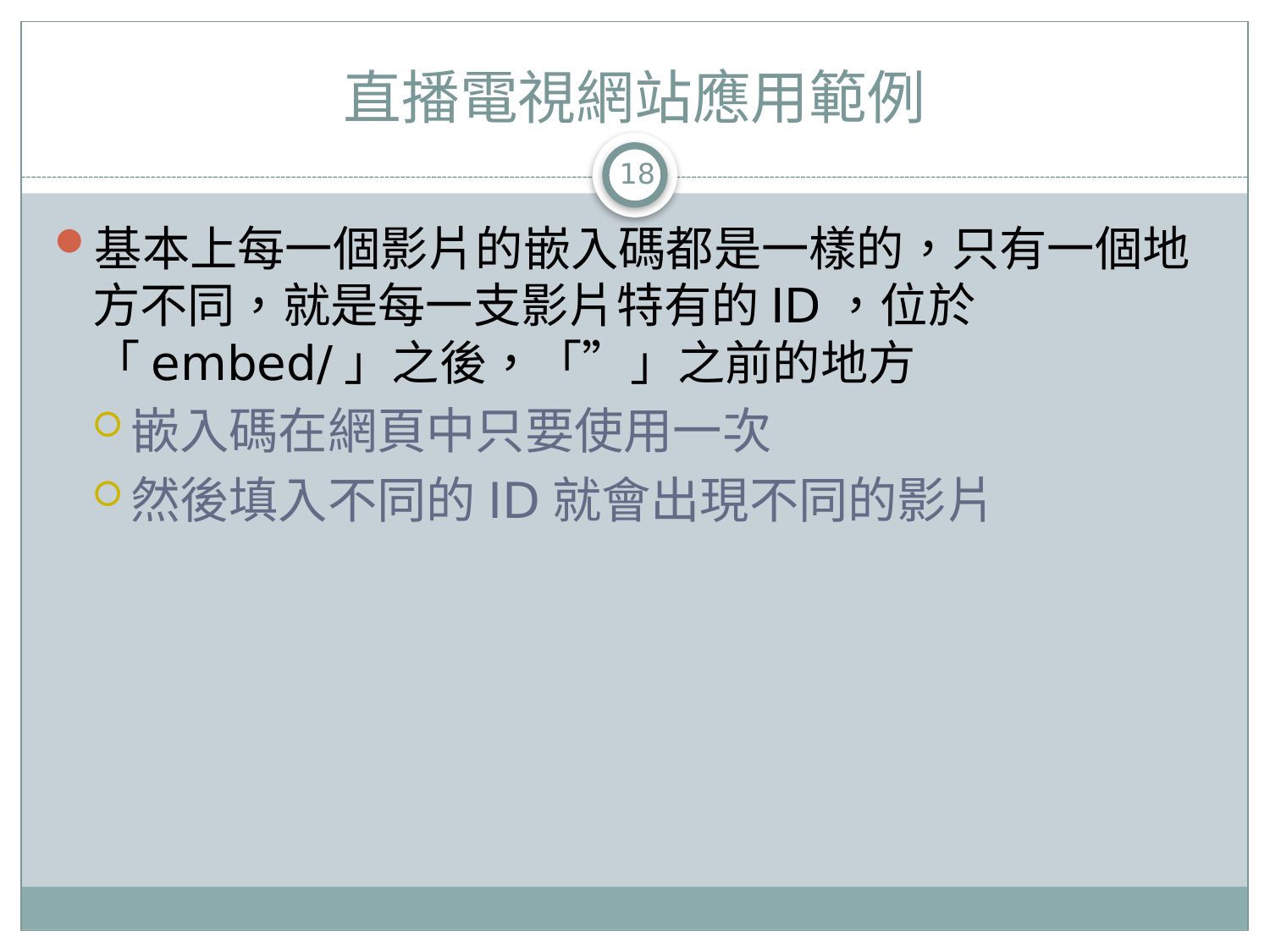

# 直播電視網站應用範例
18
基本上每一個影片的嵌入碼都是一樣的，只有一個地方不同，就是每一支影片特有的ID，位於「embed/」之後，「”」之前的地方
嵌入碼在網頁中只要使用一次
然後填入不同的ID就會出現不同的影片